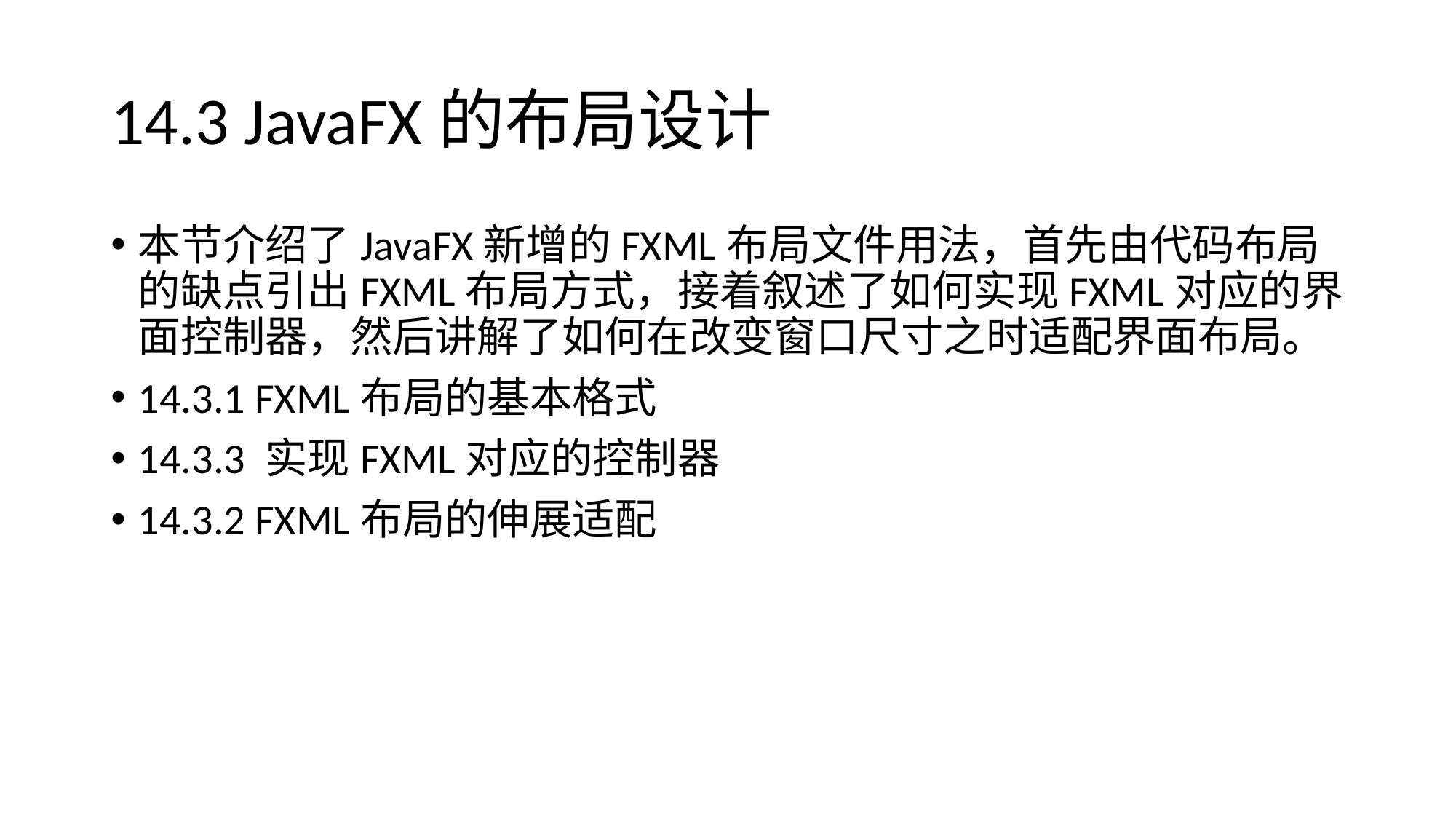

# 14.3 JavaFX的布局设计
本节介绍了JavaFX新增的FXML布局文件用法，首先由代码布局的缺点引出FXML布局方式，接着叙述了如何实现FXML对应的界面控制器，然后讲解了如何在改变窗口尺寸之时适配界面布局。
14.3.1 FXML布局的基本格式
14.3.3 实现FXML对应的控制器
14.3.2 FXML布局的伸展适配